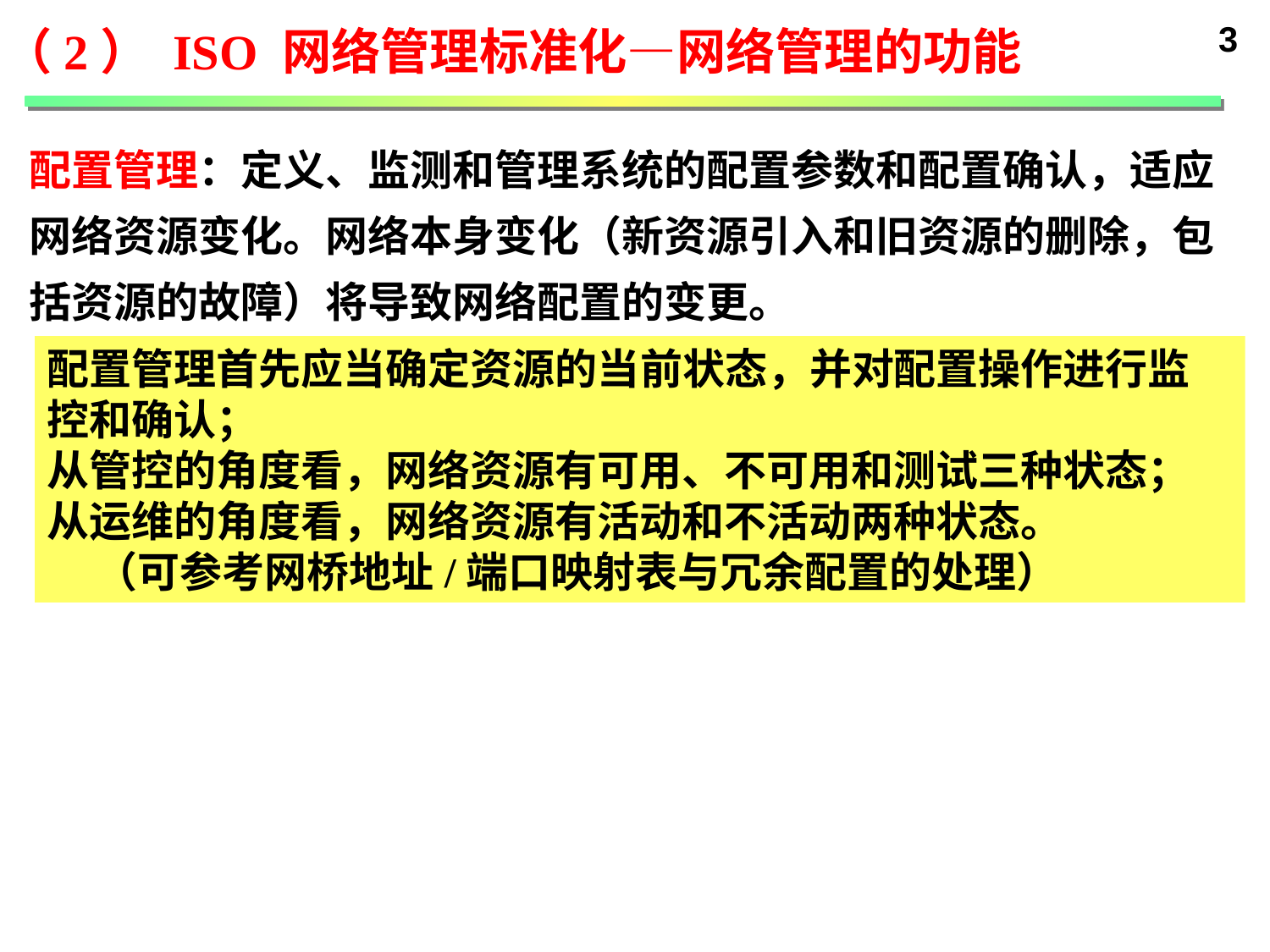

3
（2） ISO 网络管理标准化—网络管理的功能

配置管理：定义、监测和管理系统的配置参数和配置确认，适应网络资源变化。网络本身变化（新资源引入和旧资源的删除，包括资源的故障）将导致网络配置的变更。
配置管理首先应当确定资源的当前状态，并对配置操作进行监控和确认；
从管控的角度看，网络资源有可用、不可用和测试三种状态；
从运维的角度看，网络资源有活动和不活动两种状态。
    （可参考网桥地址/端口映射表与冗余配置的处理）